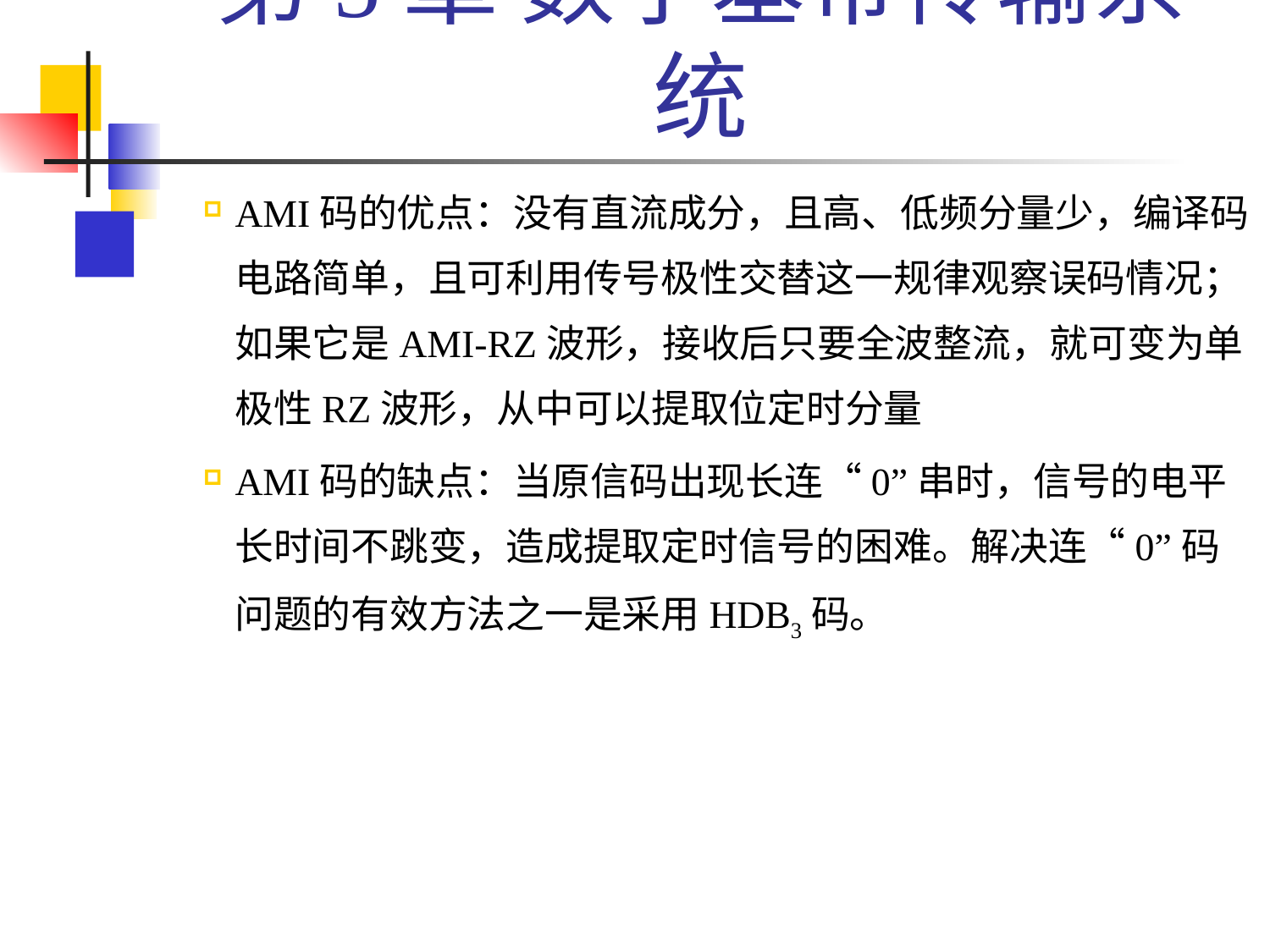

# 第5章 数字基带传输系统
AMI码的优点：没有直流成分，且高、低频分量少，编译码电路简单，且可利用传号极性交替这一规律观察误码情况；如果它是AMI-RZ波形，接收后只要全波整流，就可变为单极性RZ波形，从中可以提取位定时分量
AMI码的缺点：当原信码出现长连“0”串时，信号的电平长时间不跳变，造成提取定时信号的困难。解决连“0”码问题的有效方法之一是采用HDB3码。
23